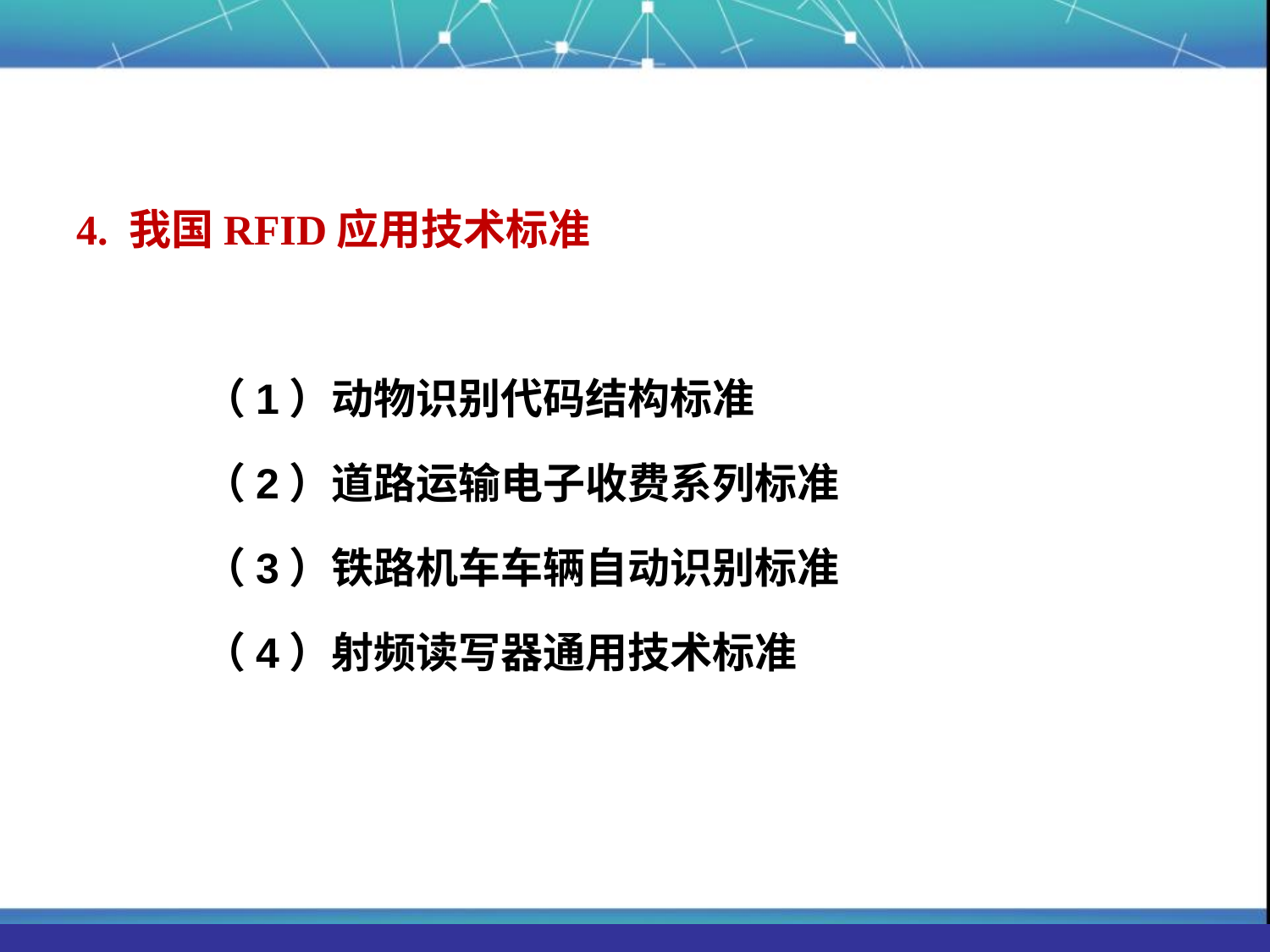

#
4. 我国RFID应用技术标准

	（1）动物识别代码结构标准
	（2）道路运输电子收费系列标准
	（3）铁路机车车辆自动识别标准
	（4）射频读写器通用技术标准